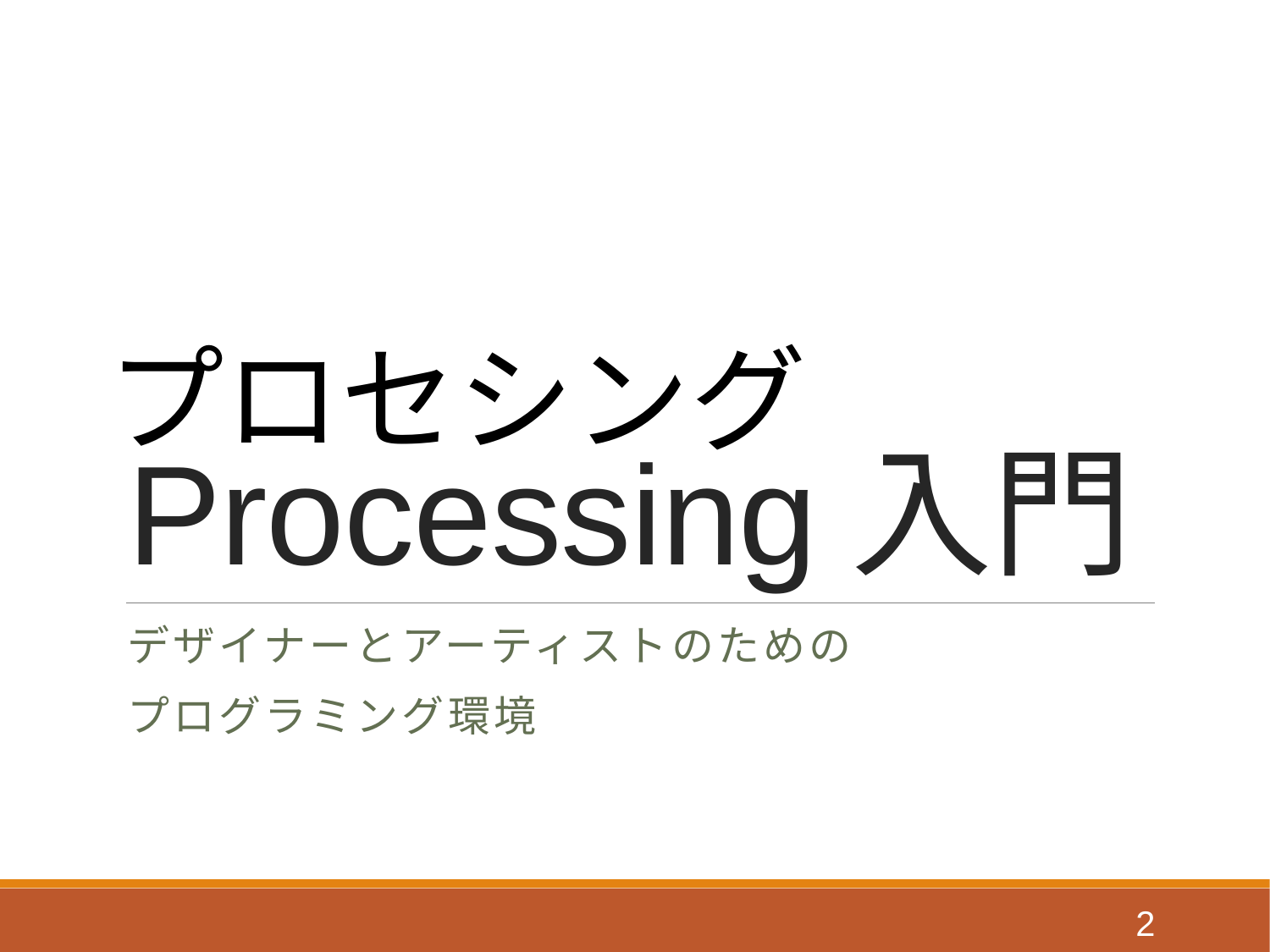

# Processing入門
プロセシング
デザイナーとアーティストのための
プログラミング環境
2